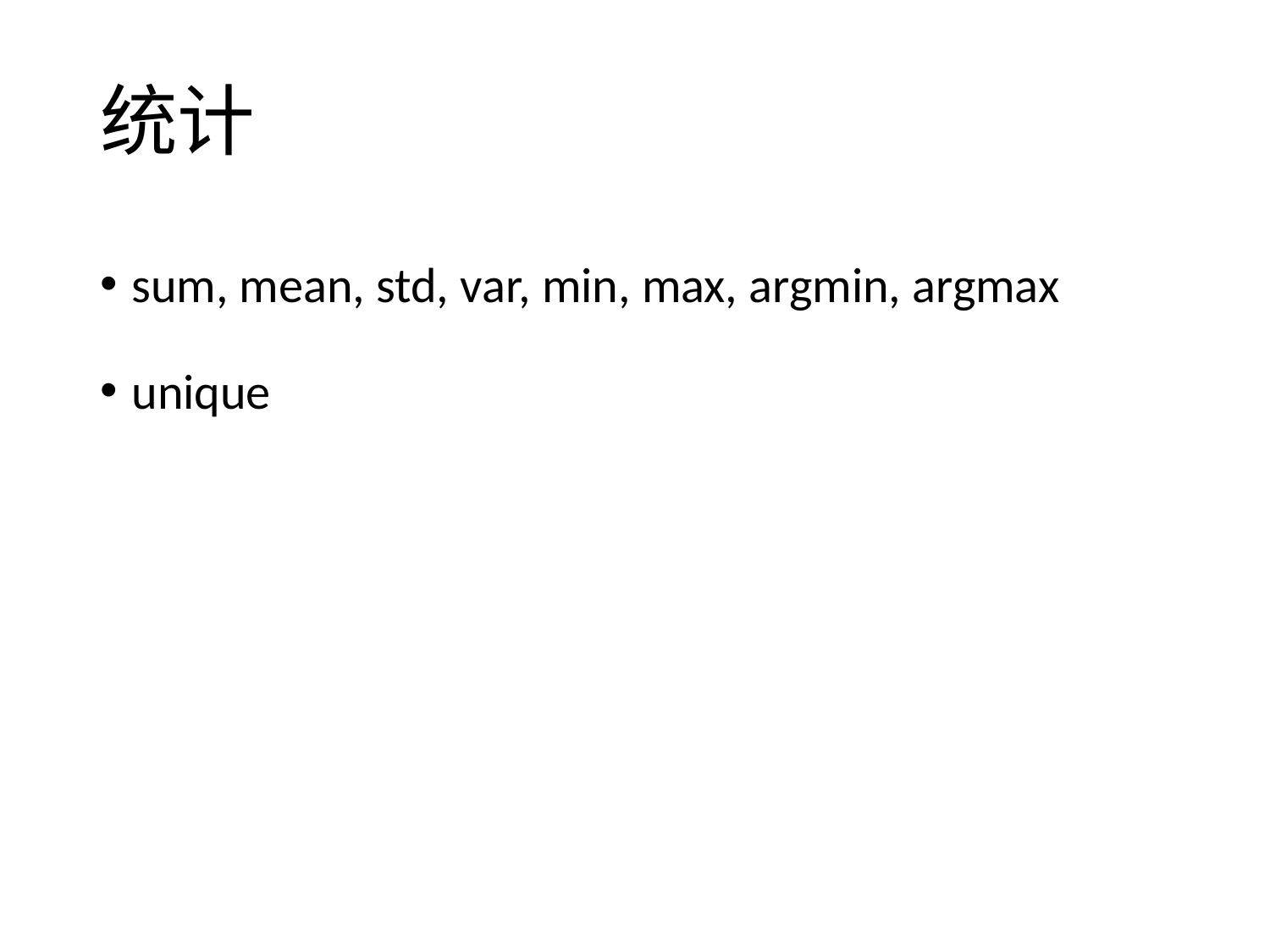

# 统计
sum, mean, std, var, min, max, argmin, argmax
unique